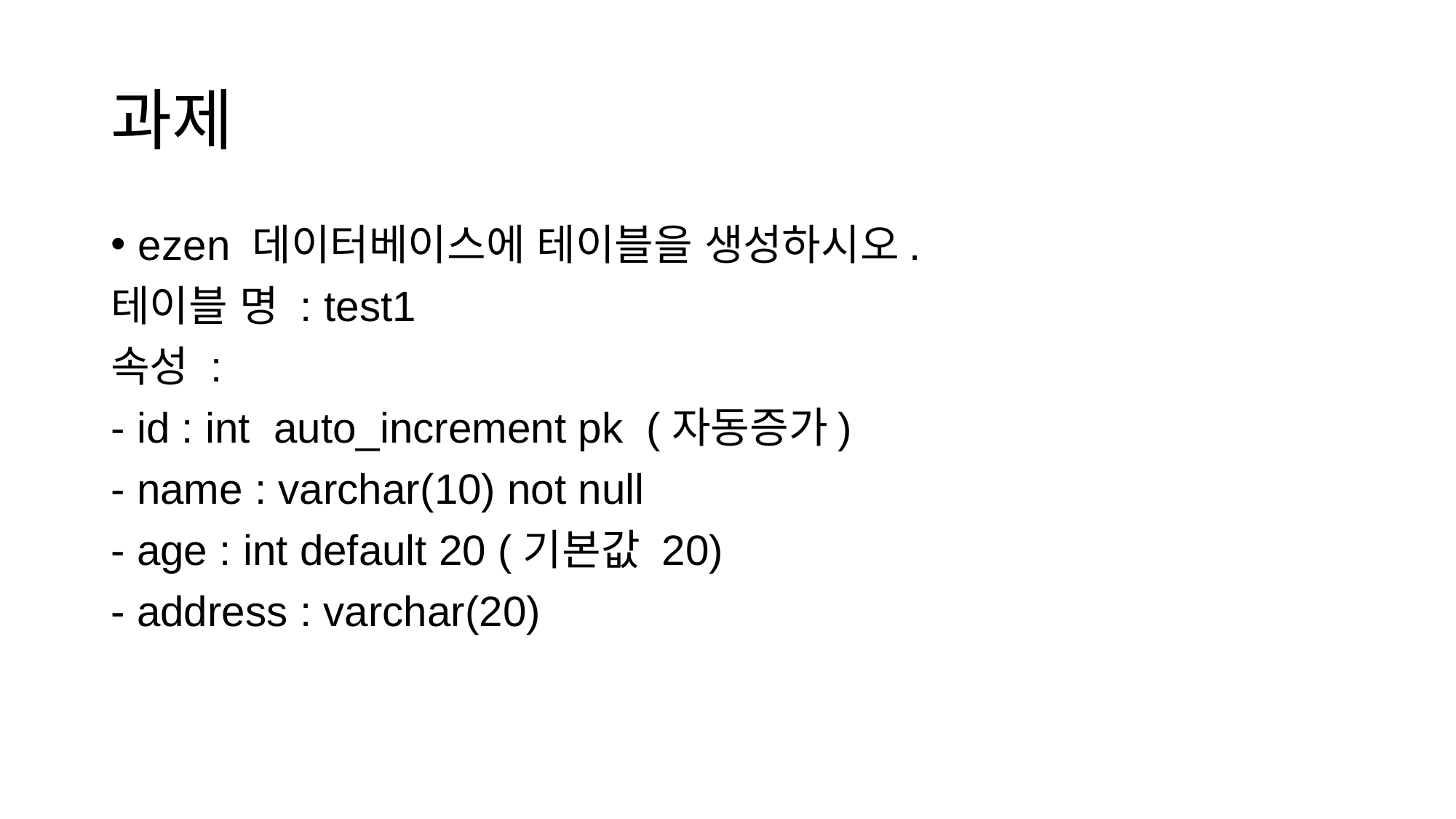

# 과제
ezen 데이터베이스에 테이블을 생성하시오.
테이블 명 : test1
속성 :
- id : int  auto_increment pk  (자동증가)
- name : varchar(10) not null
- age : int default 20 (기본값 20)
- address : varchar(20)